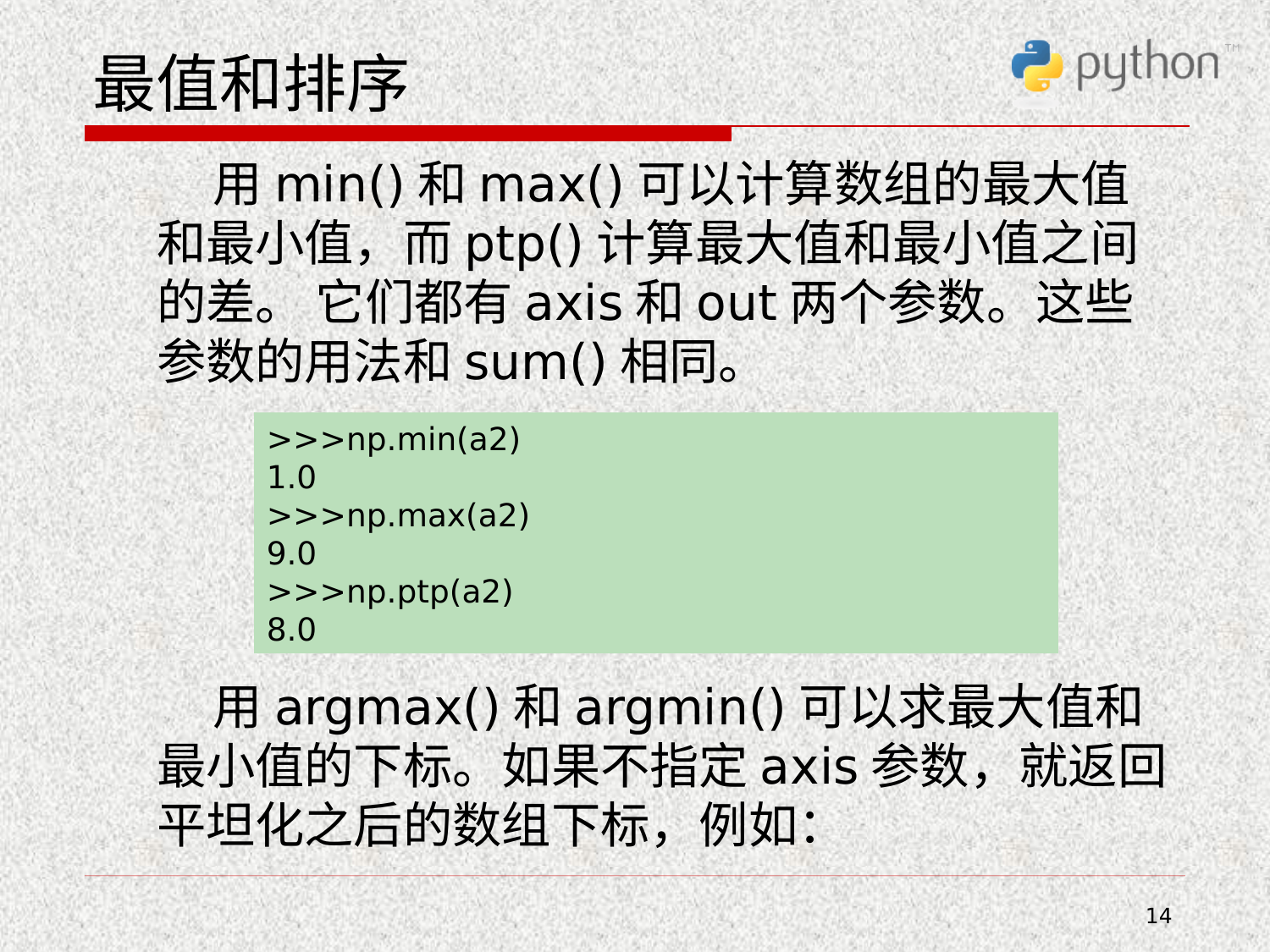

# 最值和排序
          用min()和max()可以计算数组的最大值和最小值，而ptp()计算最大值和最小值之间的差。 它们都有axis和out两个参数。这些参数的用法和sum()相同。

          用argmax()和argmin()可以求最大值和最小值的下标。如果不指定axis参数，就返回平坦化之后的数组下标，例如：
>>>np.min(a2)
1.0
>>>np.max(a2)
9.0
>>>np.ptp(a2)
8.0
14